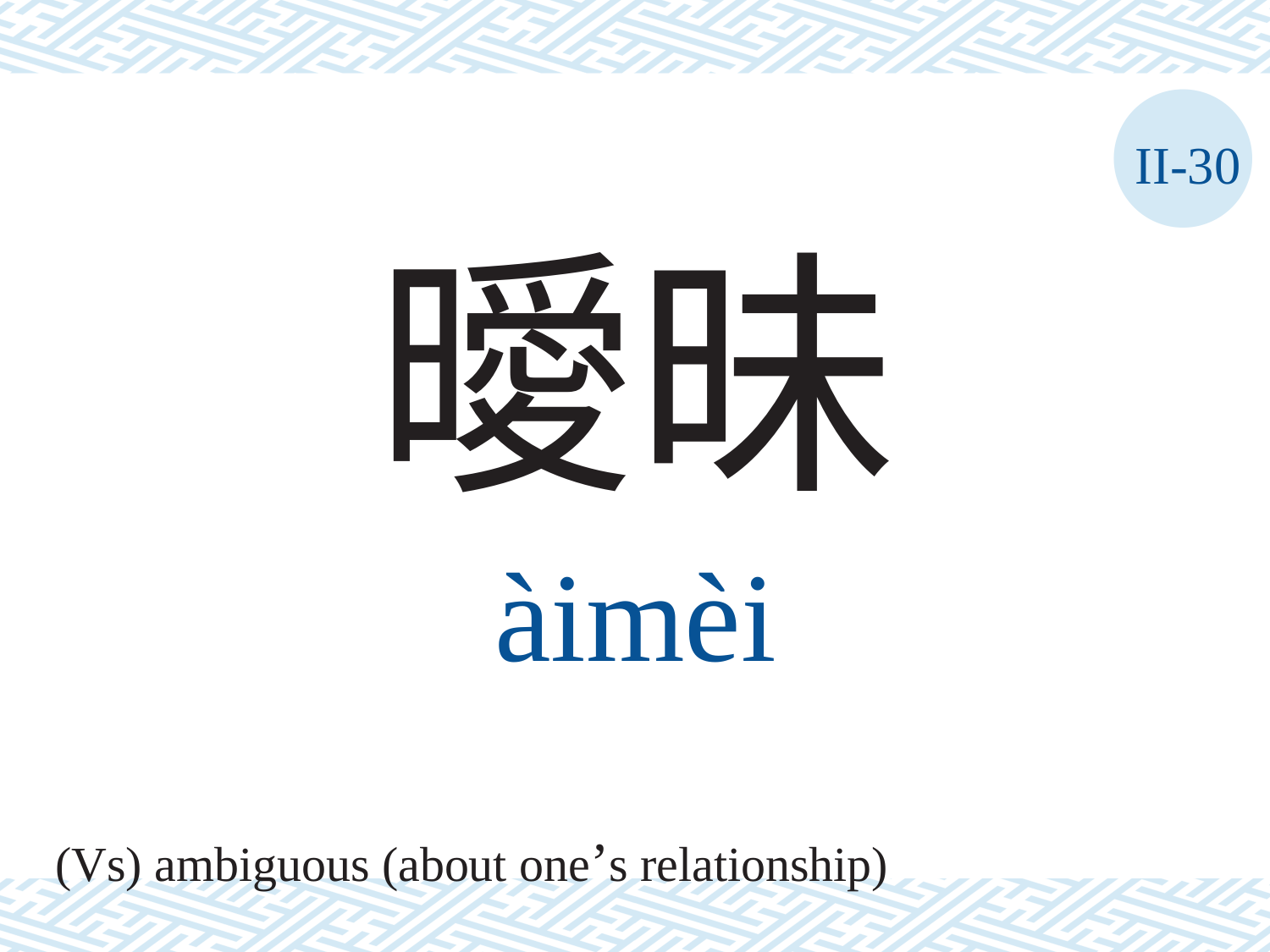

II-30
曖昧
àimèi
(Vs) ambiguous (about one’s relationship)